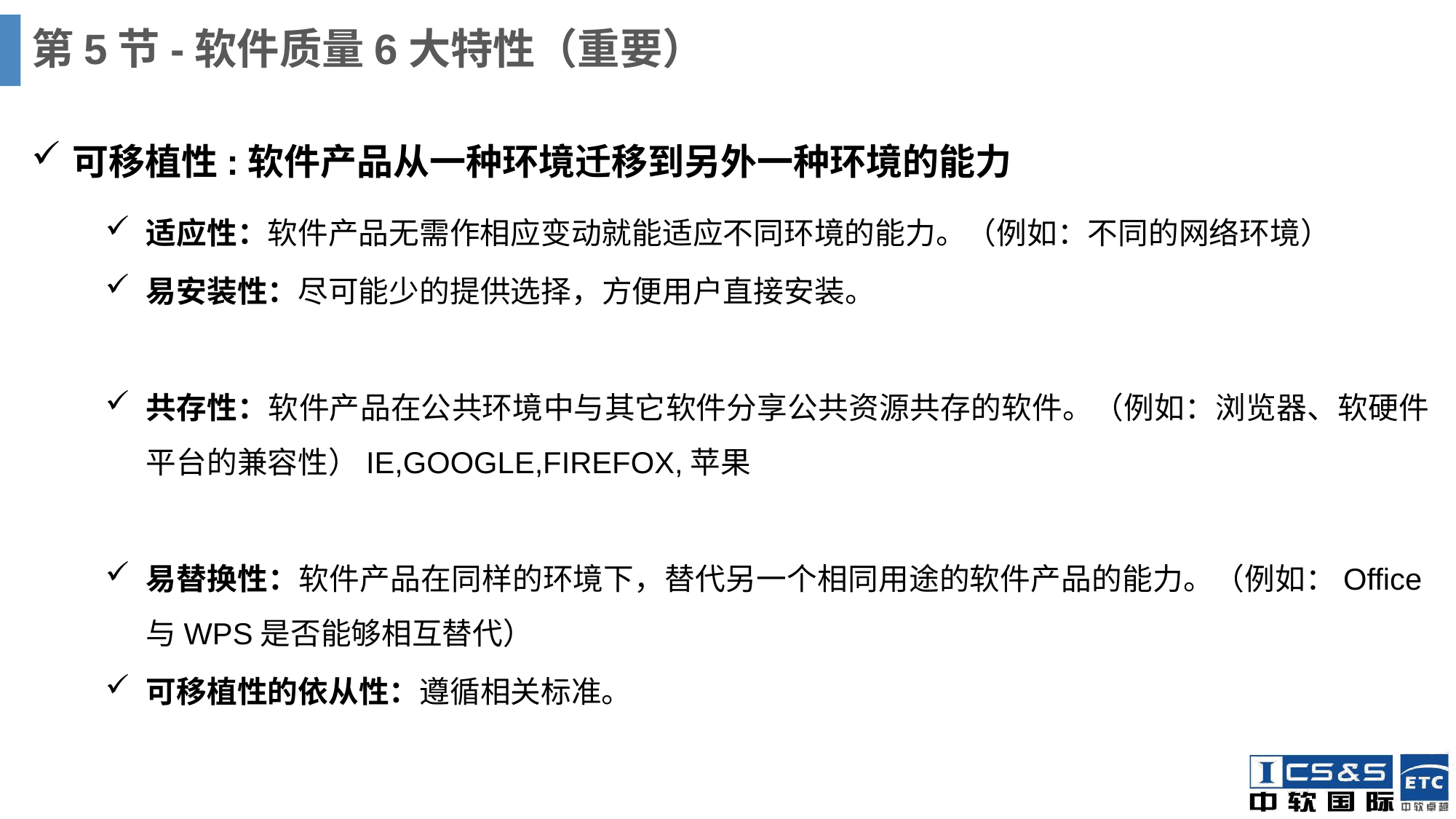

# 第5节-软件质量6大特性（重要）
可移植性:软件产品从一种环境迁移到另外一种环境的能力
适应性：软件产品无需作相应变动就能适应不同环境的能力。（例如：不同的网络环境）
易安装性：尽可能少的提供选择，方便用户直接安装。

共存性：软件产品在公共环境中与其它软件分享公共资源共存的软件。（例如：浏览器、软硬件平台的兼容性）IE,GOOGLE,FIREFOX,苹果

易替换性：软件产品在同样的环境下，替代另一个相同用途的软件产品的能力。（例如：Office与WPS是否能够相互替代）
可移植性的依从性：遵循相关标准。